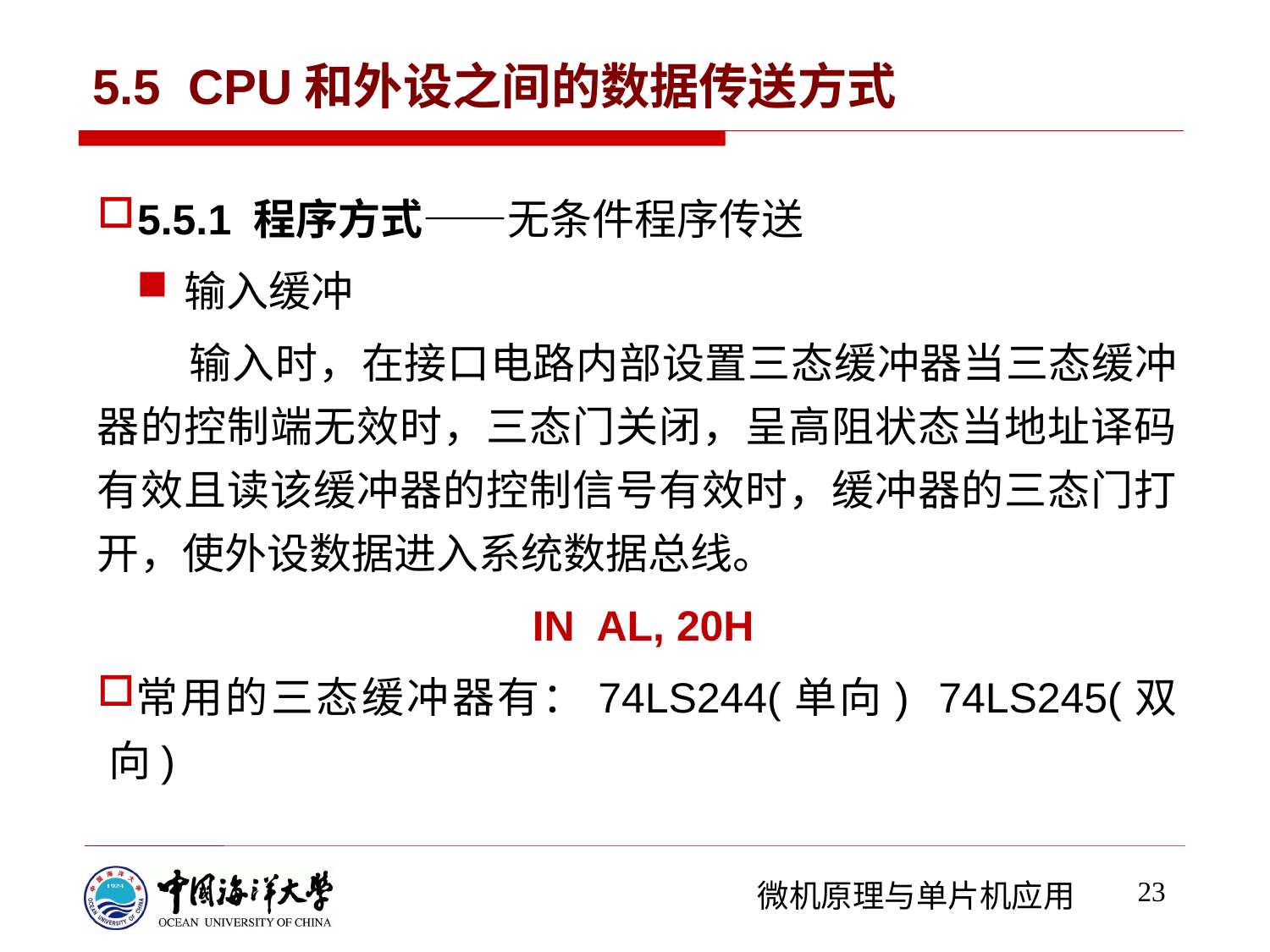

# 5.5  CPU和外设之间的数据传送方式
5.5.1 程序方式——无条件程序传送
输入缓冲
        输入时，在接口电路内部设置三态缓冲器当三态缓冲器的控制端无效时，三态门关闭，呈高阻状态当地址译码有效且读该缓冲器的控制信号有效时，缓冲器的三态门打开，使外设数据进入系统数据总线。
 IN  AL, 20H
常用的三态缓冲器有：74LS244(单向)  74LS245(双向)

23